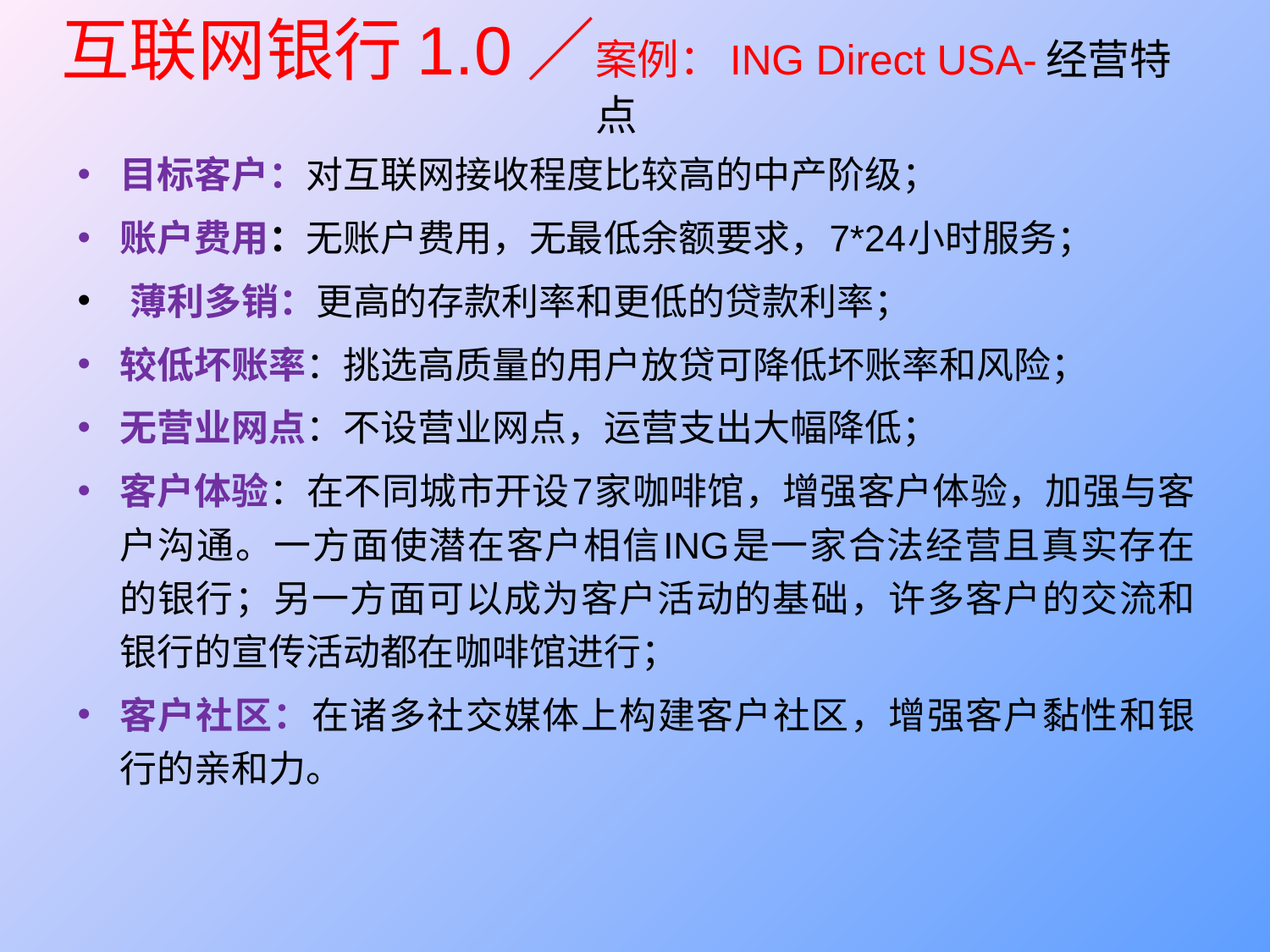

# 互联网银行1.0／案例：ING Direct USA-经营特点
目标客户：对互联网接收程度比较高的中产阶级；
账户费用：无账户费用，无最低余额要求，7*24小时服务；
 薄利多销：更高的存款利率和更低的贷款利率；
较低坏账率：挑选高质量的用户放贷可降低坏账率和风险；
无营业网点：不设营业网点，运营支出大幅降低；
客户体验：在不同城市开设7家咖啡馆，增强客户体验，加强与客户沟通。一方面使潜在客户相信ING是一家合法经营且真实存在的银行；另一方面可以成为客户活动的基础，许多客户的交流和银行的宣传活动都在咖啡馆进行；
客户社区：在诸多社交媒体上构建客户社区，增强客户黏性和银行的亲和力。